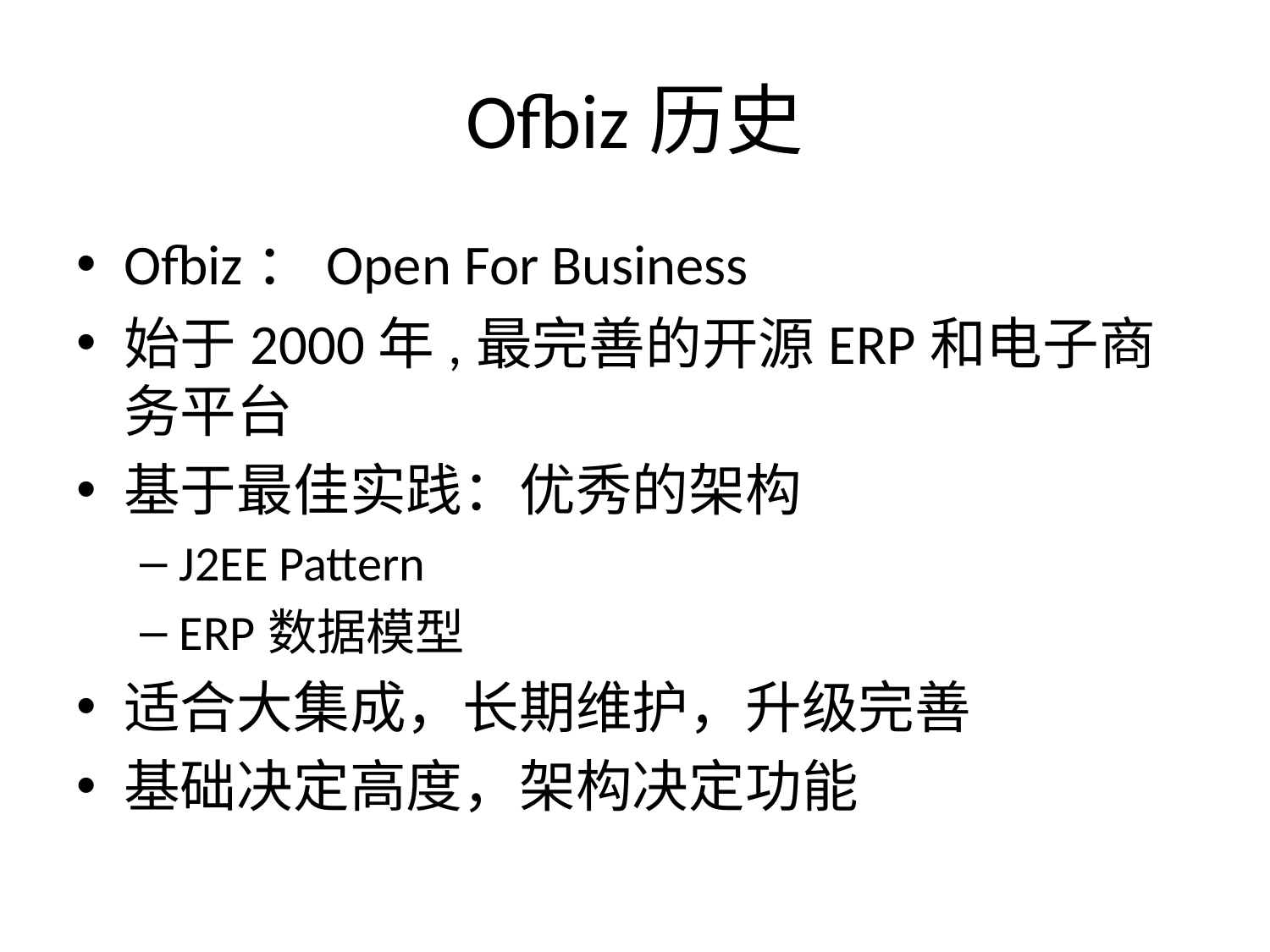

# Ofbiz历史
Ofbiz：Open For Business
始于2000年,最完善的开源ERP和电子商务平台
基于最佳实践：优秀的架构
J2EE Pattern
ERP数据模型
适合大集成，长期维护，升级完善
基础决定高度，架构决定功能